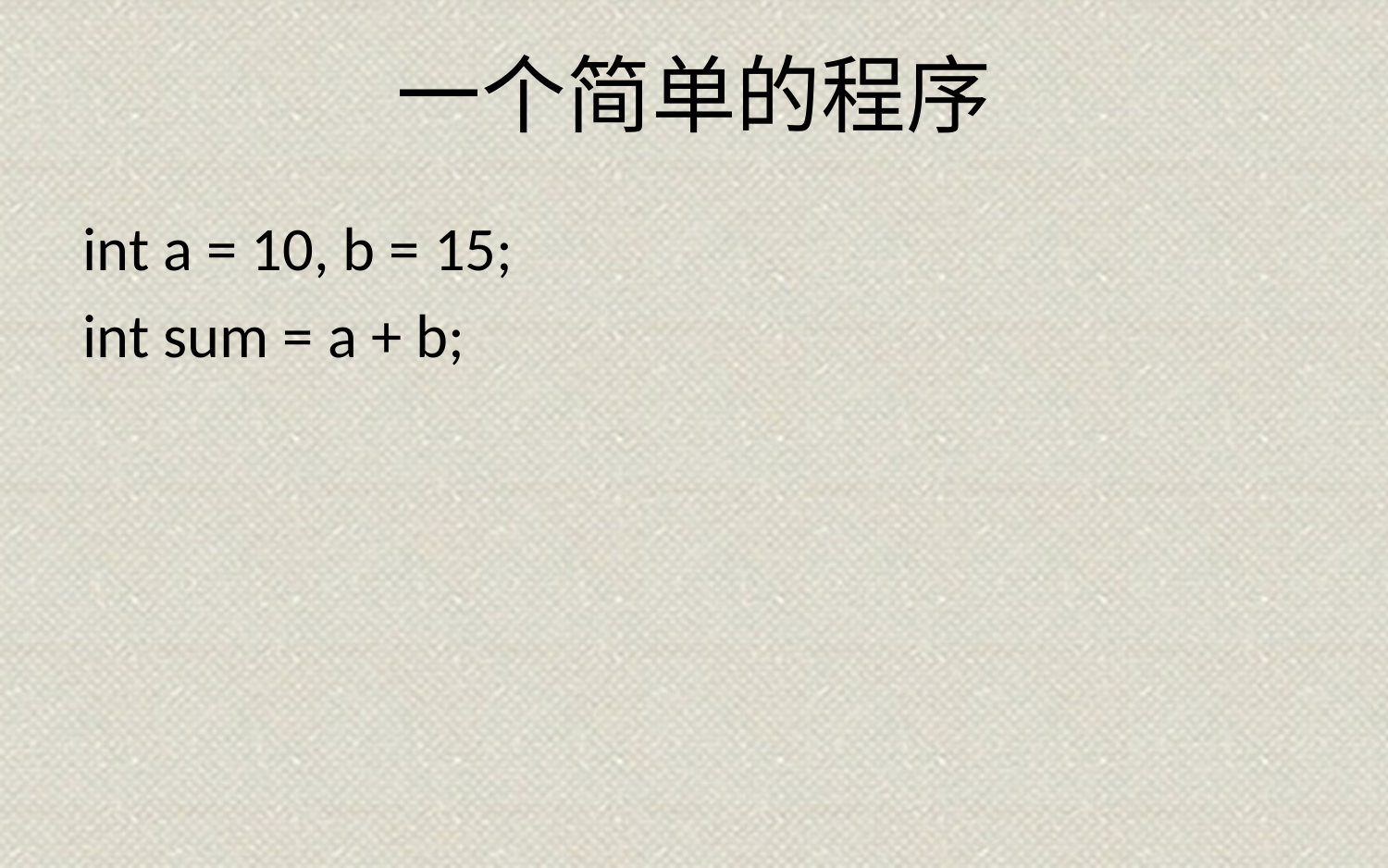

# 一个简单的程序
int a = 10, b = 15;
int sum = a + b;